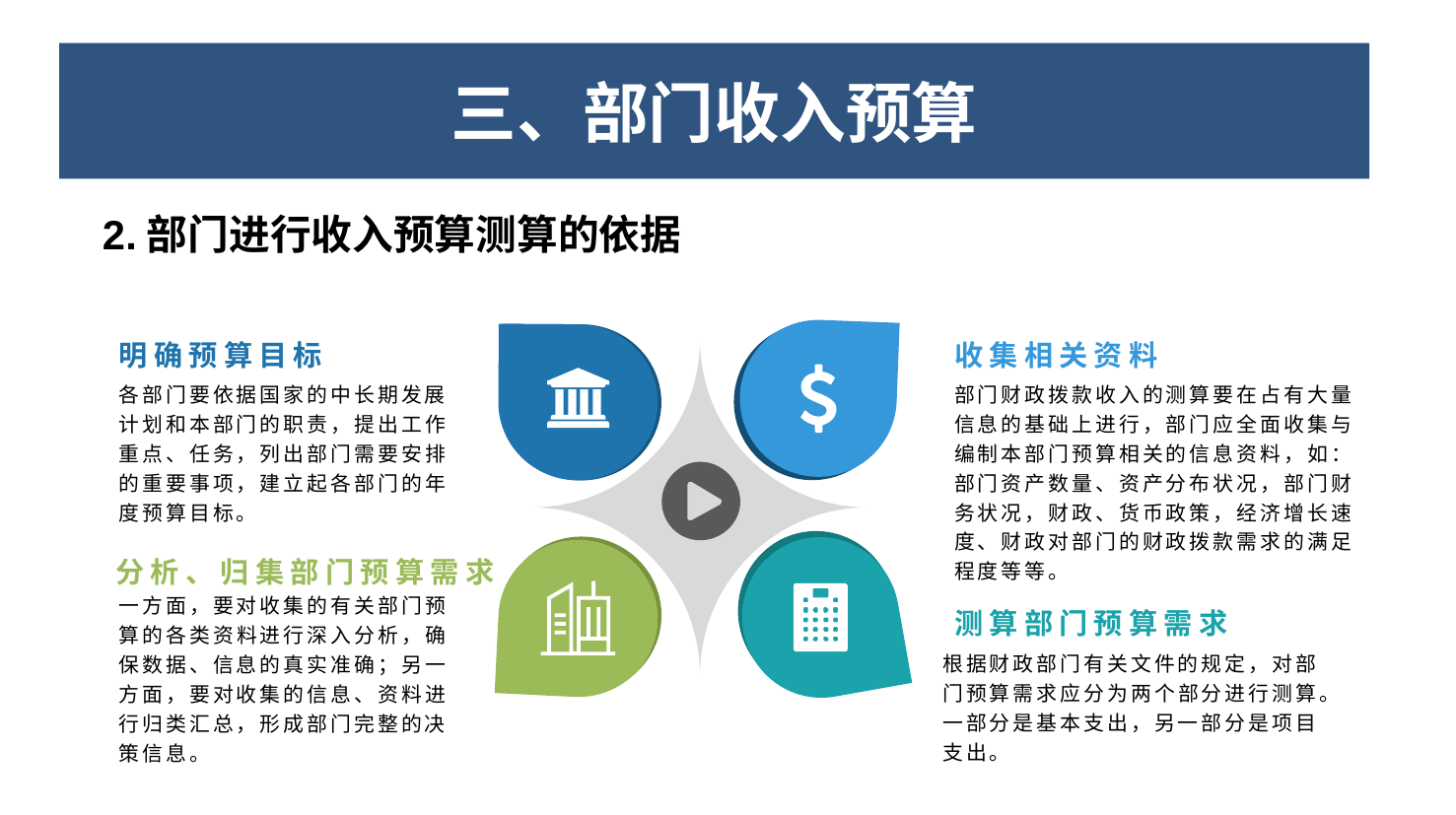

三、部门收入预算
2.部门进行收入预算测算的依据

明确预算目标
收集相关资料

各部门要依据国家的中长期发展计划和本部门的职责，提出工作重点、任务，列出部门需要安排的重要事项，建立起各部门的年度预算目标。
部门财政拨款收入的测算要在占有大量信息的基础上进行，部门应全面收集与编制本部门预算相关的信息资料，如：部门资产数量、资产分布状况，部门财务状况，财政、货币政策，经济增长速度、财政对部门的财政拨款需求的满足程度等等。

分析、归集部门预算需求

一方面，要对收集的有关部门预算的各类资料进行深入分析，确保数据、信息的真实准确；另一方面，要对收集的信息、资料进行归类汇总，形成部门完整的决策信息。
测算部门预算需求
根据财政部门有关文件的规定，对部门预算需求应分为两个部分进行测算。一部分是基本支出，另一部分是项目支出。